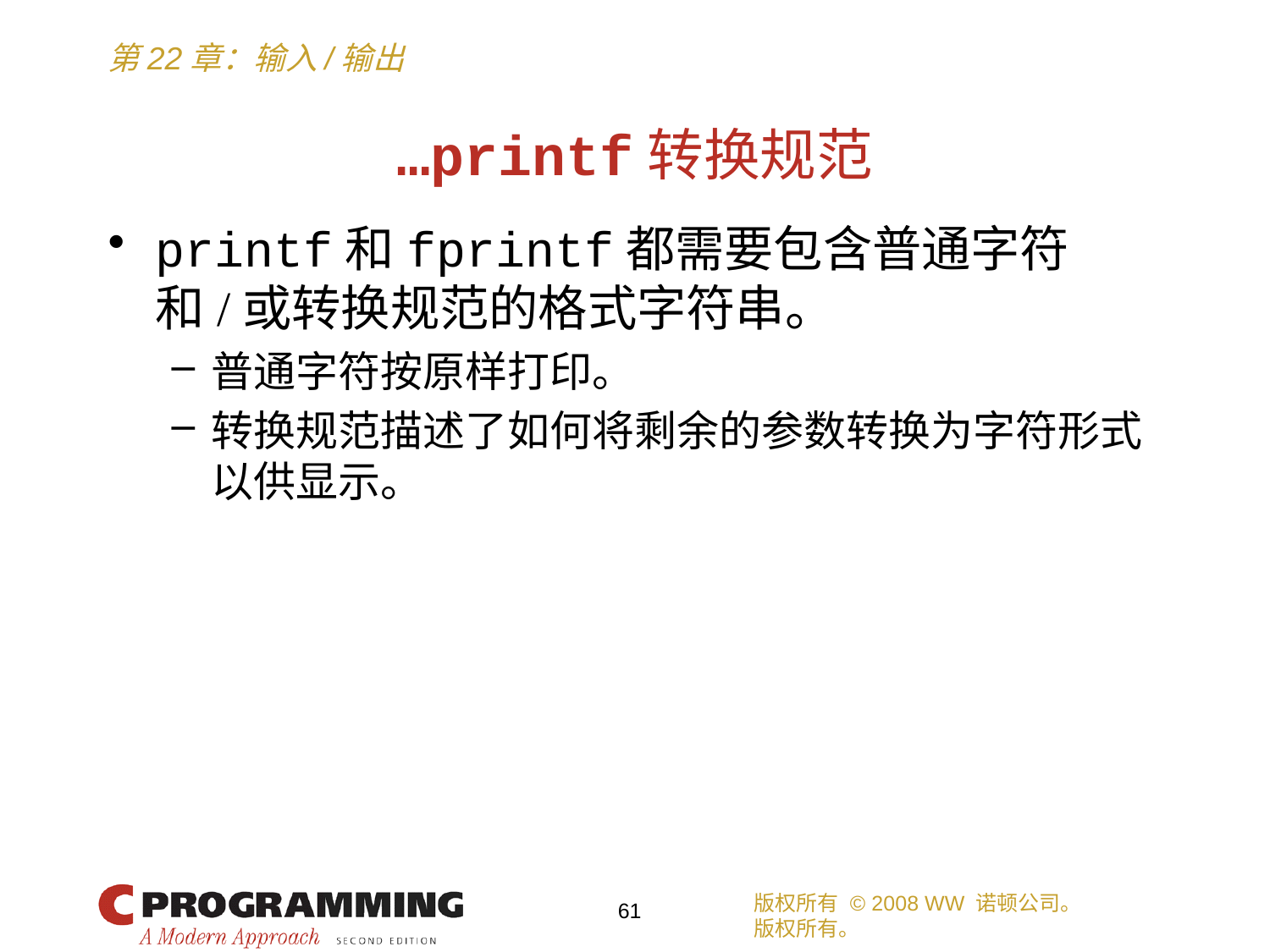

# …printf转换规范
printf和fprintf都需要包含普通字符和/或转换规范的格式字符串。
普通字符按原样打印。
转换规范描述了如何将剩余的参数转换为字符形式以供显示。
版权所有 © 2008 WW 诺顿公司。
版权所有。
61